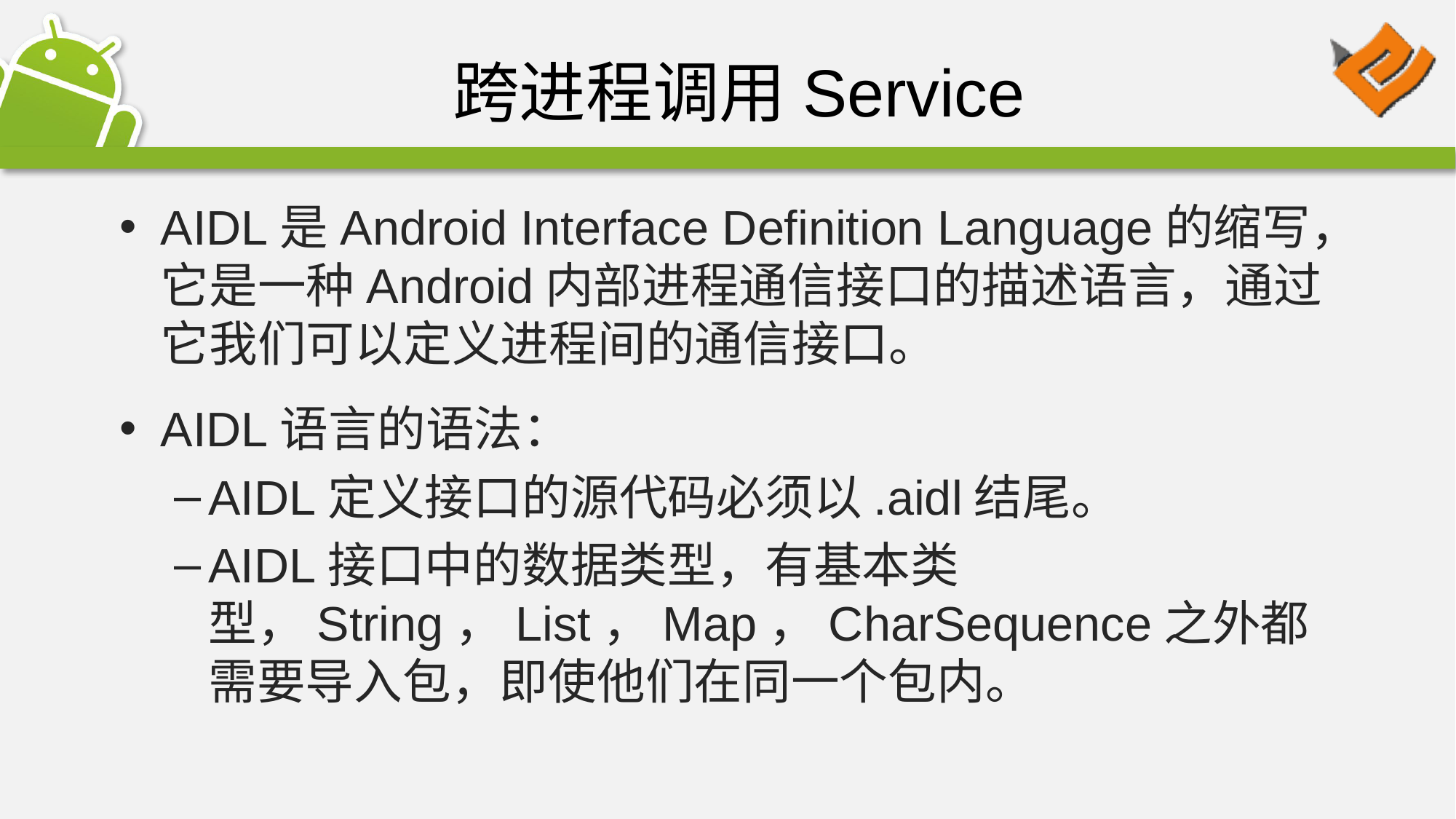

# 跨进程调用Service
AIDL是Android Interface Definition Language的缩写，它是一种Android内部进程通信接口的描述语言，通过它我们可以定义进程间的通信接口。
AIDL语言的语法：
AIDL定义接口的源代码必须以.aidl结尾。
AIDL接口中的数据类型，有基本类型，String，List，Map，CharSequence之外都需要导入包，即使他们在同一个包内。